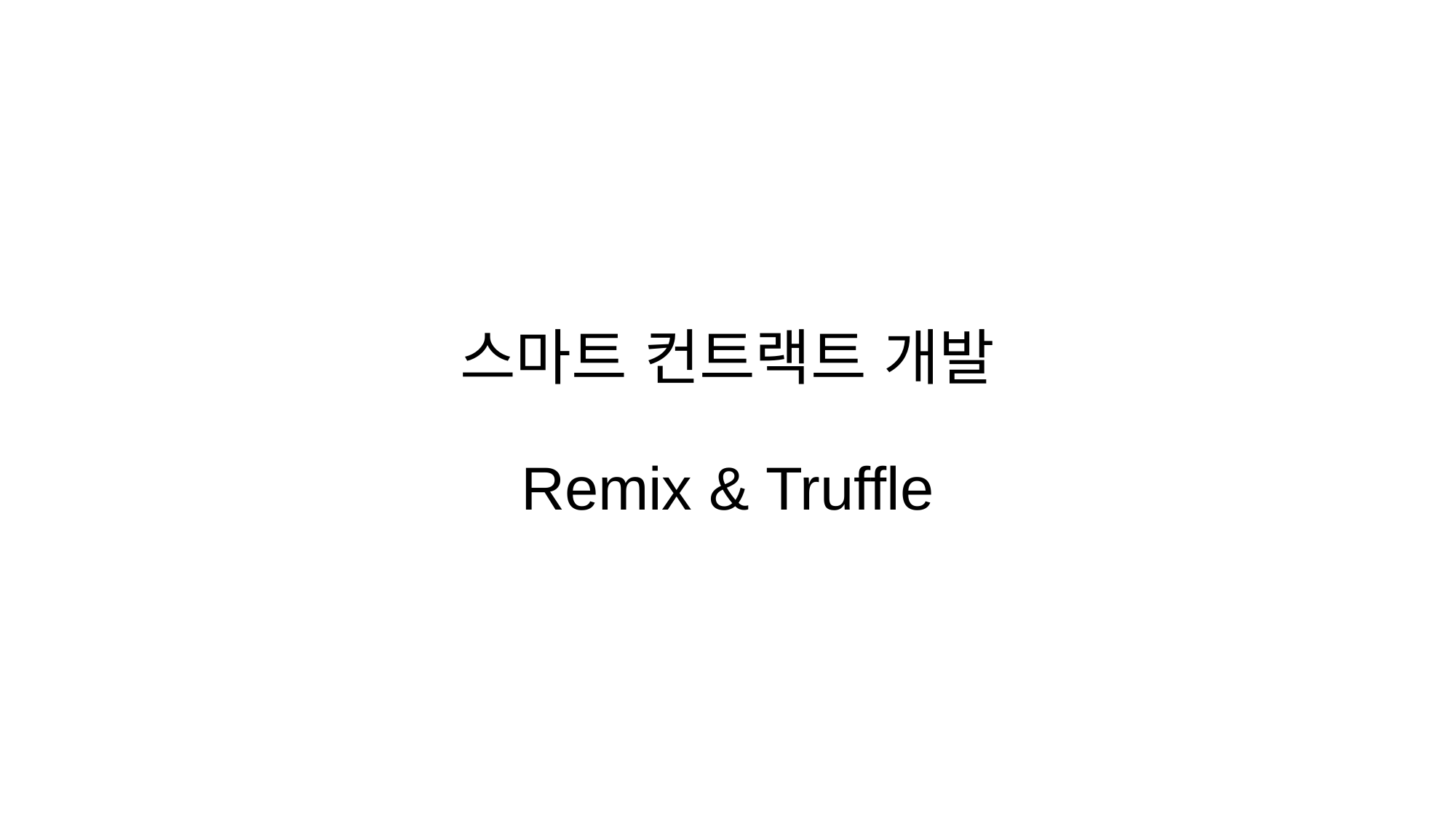

# 스마트 컨트랙트 개발 Remix & Truffle